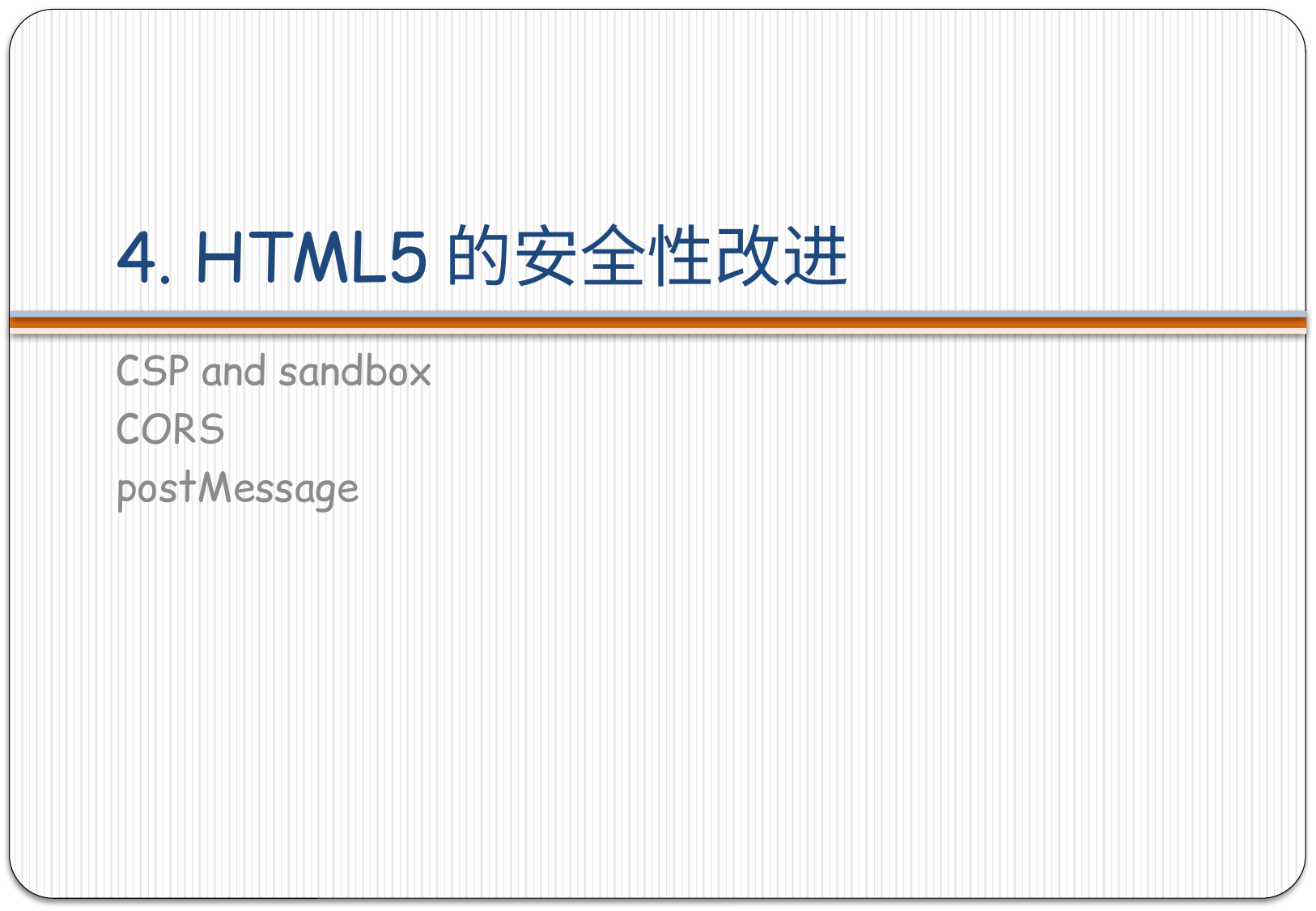

# 4. HTML5的安全性改进
CSP and sandbox
CORS
postMessage